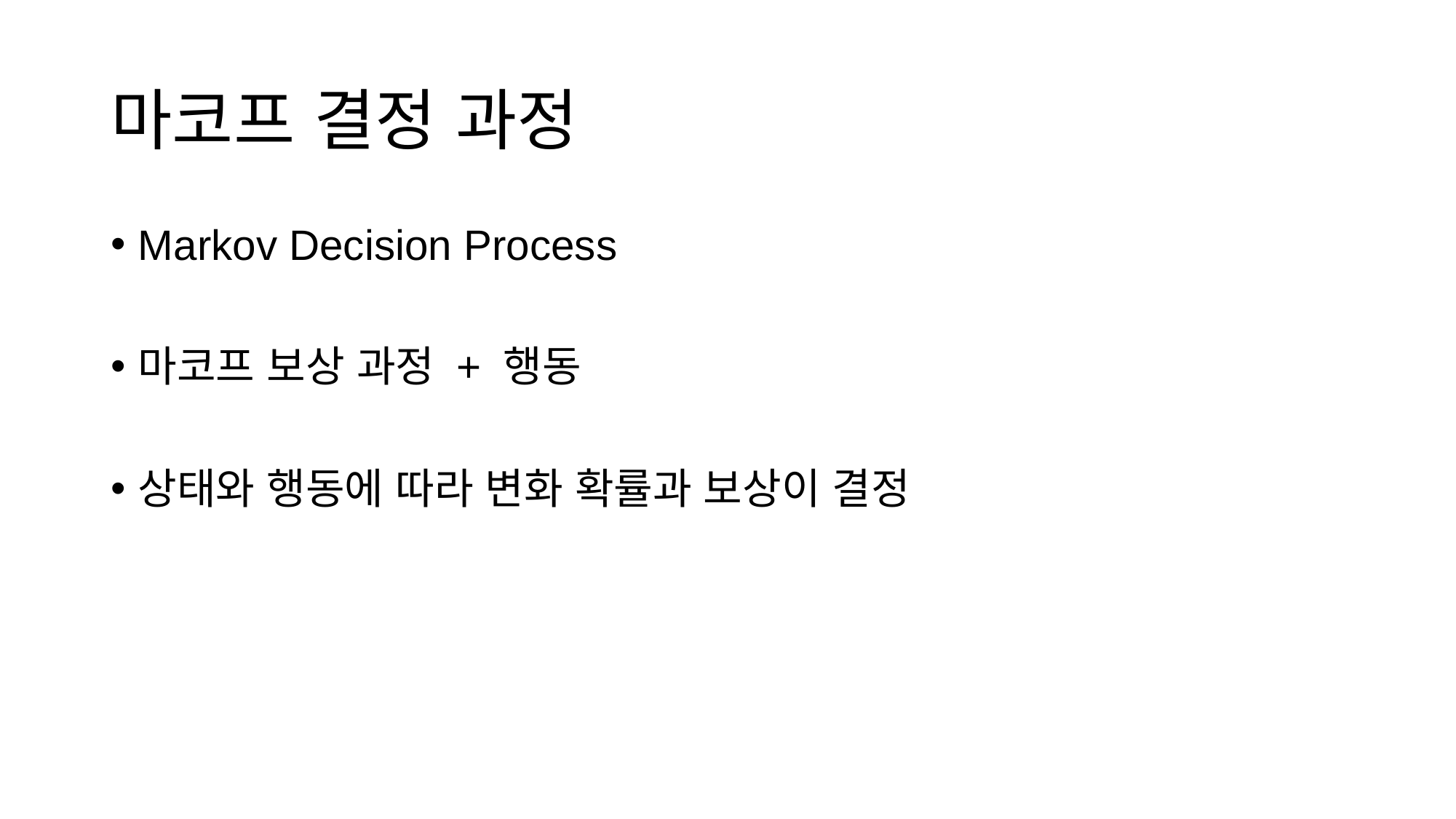

# 마코프 결정 과정
Markov Decision Process

마코프 보상 과정 + 행동

상태와 행동에 따라 변화 확률과 보상이 결정